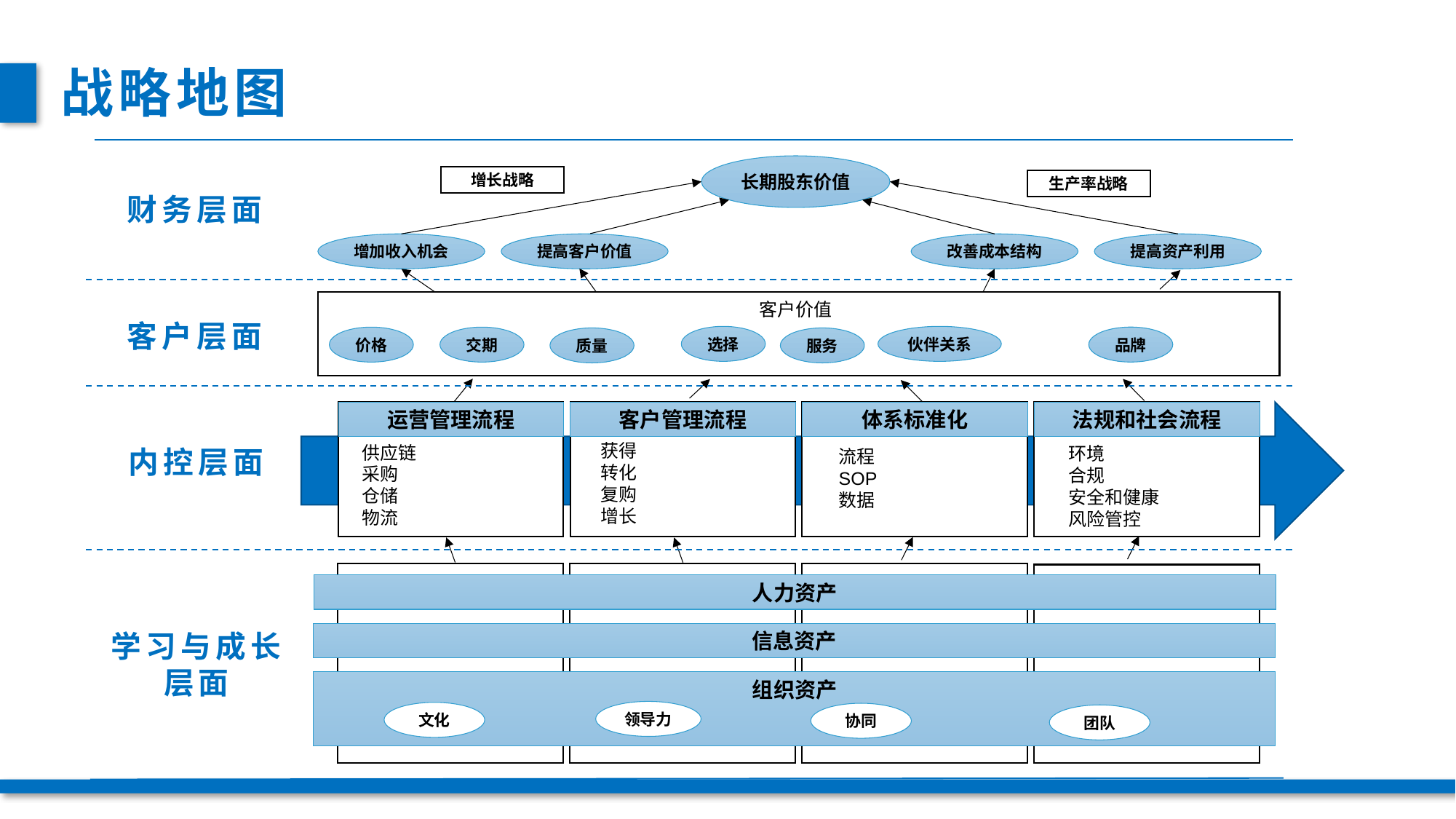

战略地图

长期股东价值
增长战略
生产率战略
财务层面
增加收入机会
提高客户价值
改善成本结构
提高资产利用

客户价值
客户层面
伙伴关系
选择
品牌
交期
价格
质量
服务

运营管理流程

体系标准化

客户管理流程

法规和社会流程
内控层面
获得
转化
复购
增长
流程
SOP
数据
环境
合规
安全和健康
风险管控
供应链
采购
仓储
物流

人力资产
学习与成长
层面
信息资产

组织资产
领导力
文化
协同
团队